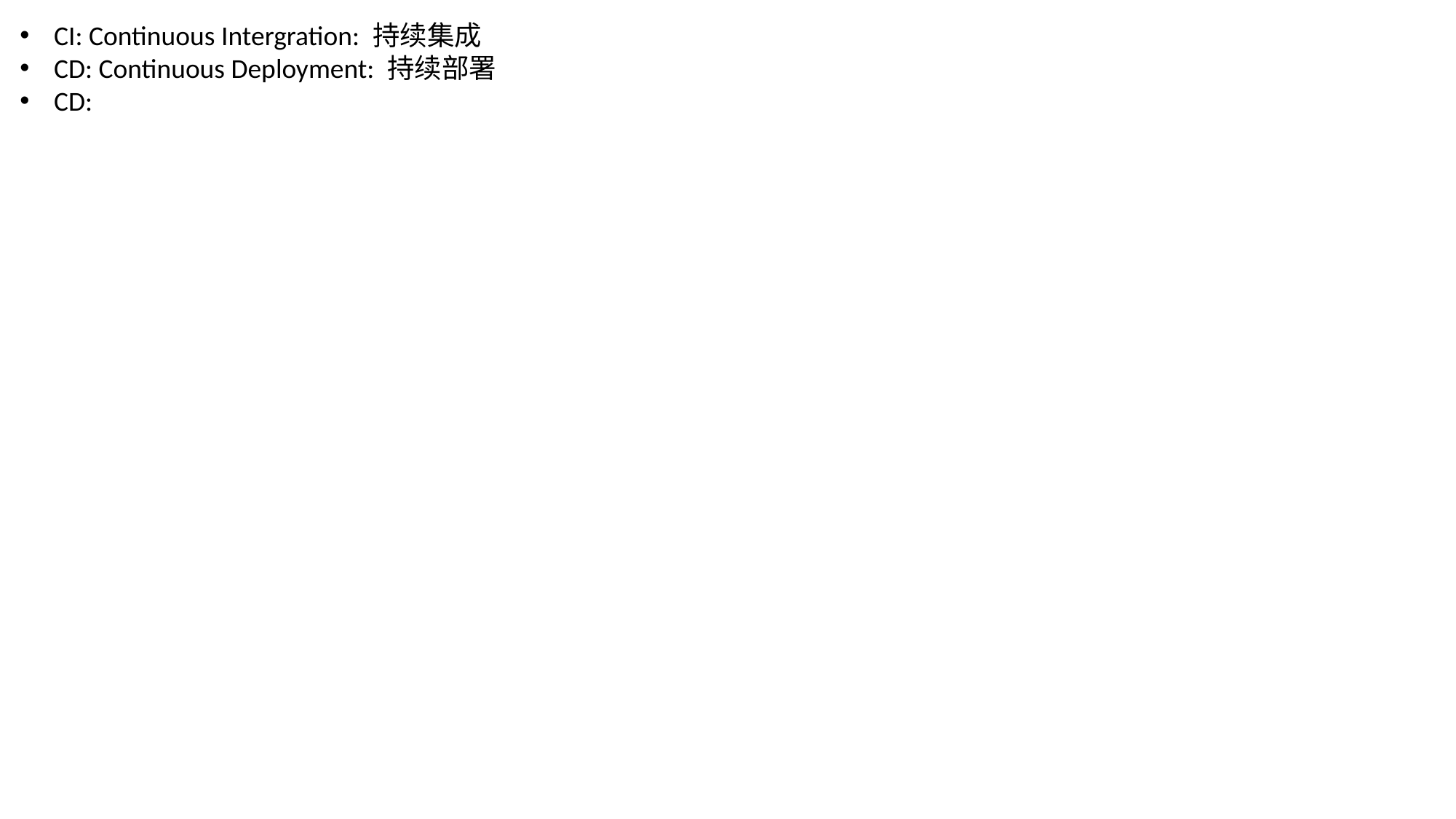

CI: Continuous Intergration: 持续集成
CD: Continuous Deployment: 持续部署
CD: